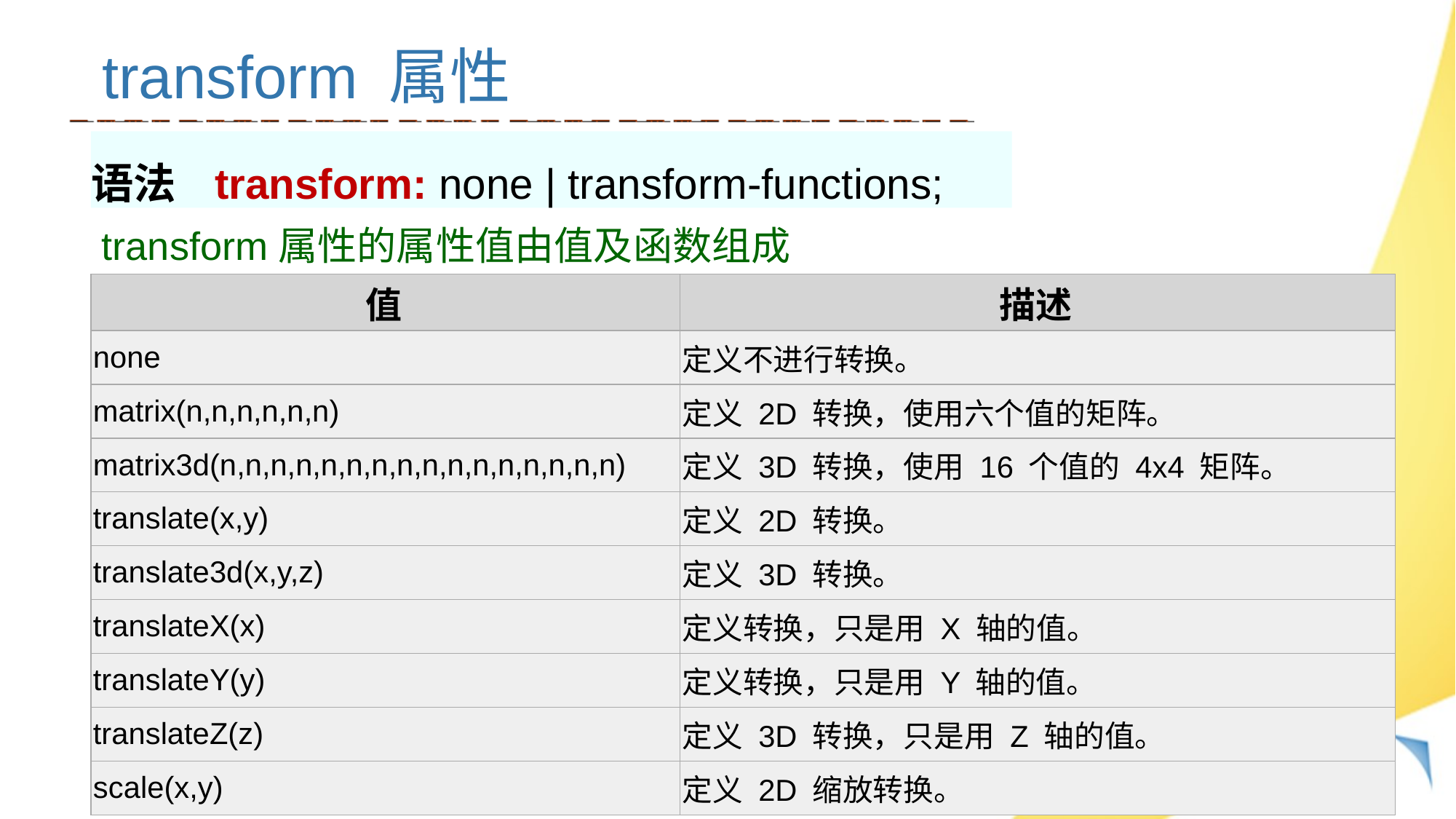

transform 属性
语法   transform: none | transform-functions;
transform属性的属性值由值及函数组成
| 值 | 描述 |
| --- | --- |
| none | 定义不进行转换。 |
| matrix(n,n,n,n,n,n) | 定义 2D 转换，使用六个值的矩阵。 |
| matrix3d(n,n,n,n,n,n,n,n,n,n,n,n,n,n,n,n) | 定义 3D 转换，使用 16 个值的 4x4 矩阵。 |
| translate(x,y) | 定义 2D 转换。 |
| translate3d(x,y,z) | 定义 3D 转换。 |
| translateX(x) | 定义转换，只是用 X 轴的值。 |
| translateY(y) | 定义转换，只是用 Y 轴的值。 |
| translateZ(z) | 定义 3D 转换，只是用 Z 轴的值。 |
| scale(x,y) | 定义 2D 缩放转换。 |